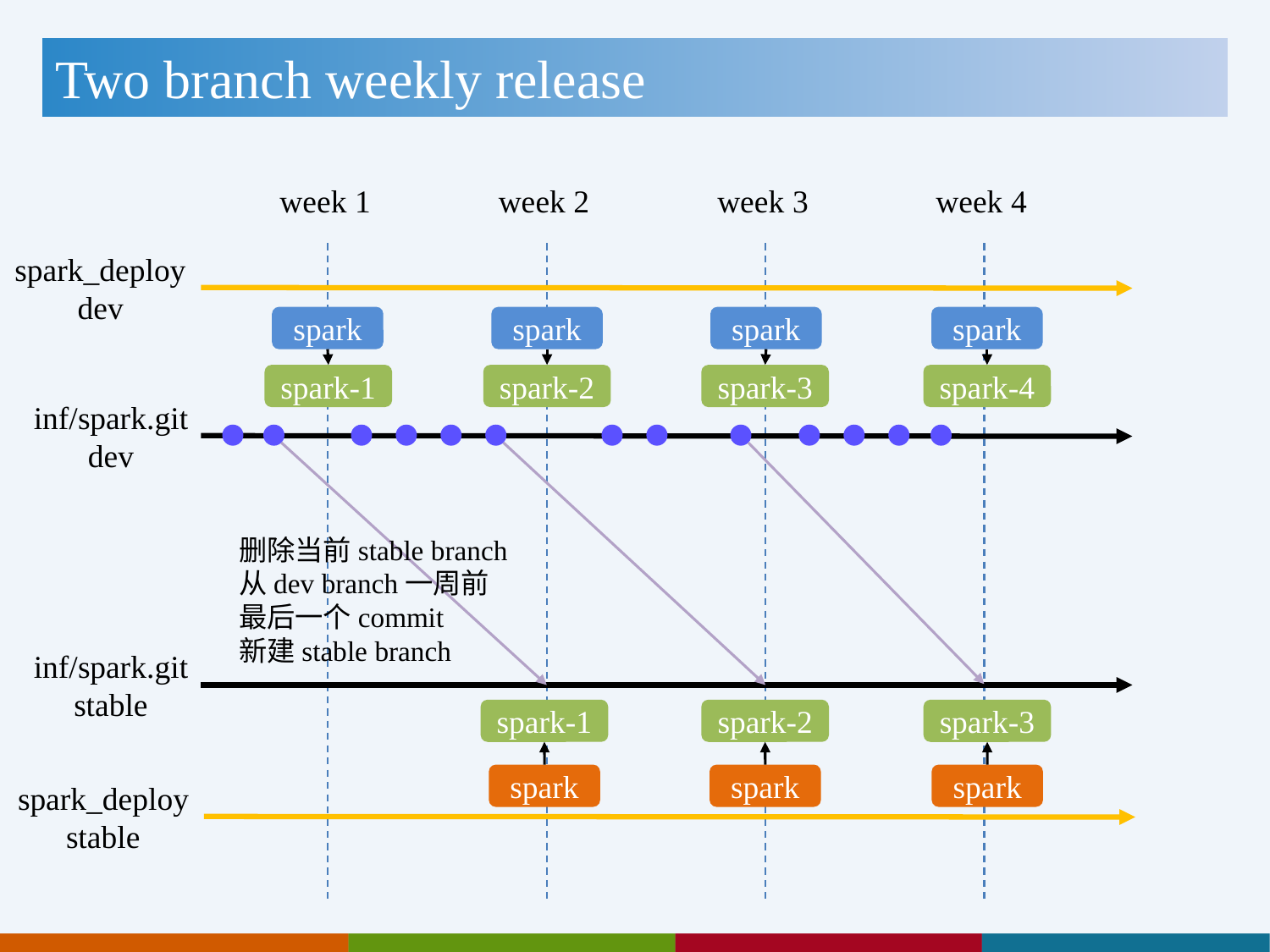

# Two branch weekly release
week 1
week 2
week 3
week 4
spark_deploy
dev
spark
spark
spark
spark
spark-1
spark-2
spark-3
spark-4
inf/spark.git
dev

删除当前stable branch
从dev branch一周前
最后一个commit
新建stable branch
inf/spark.git
stable
spark-1
spark-2
spark-3
spark
spark
spark
spark_deploy
stable